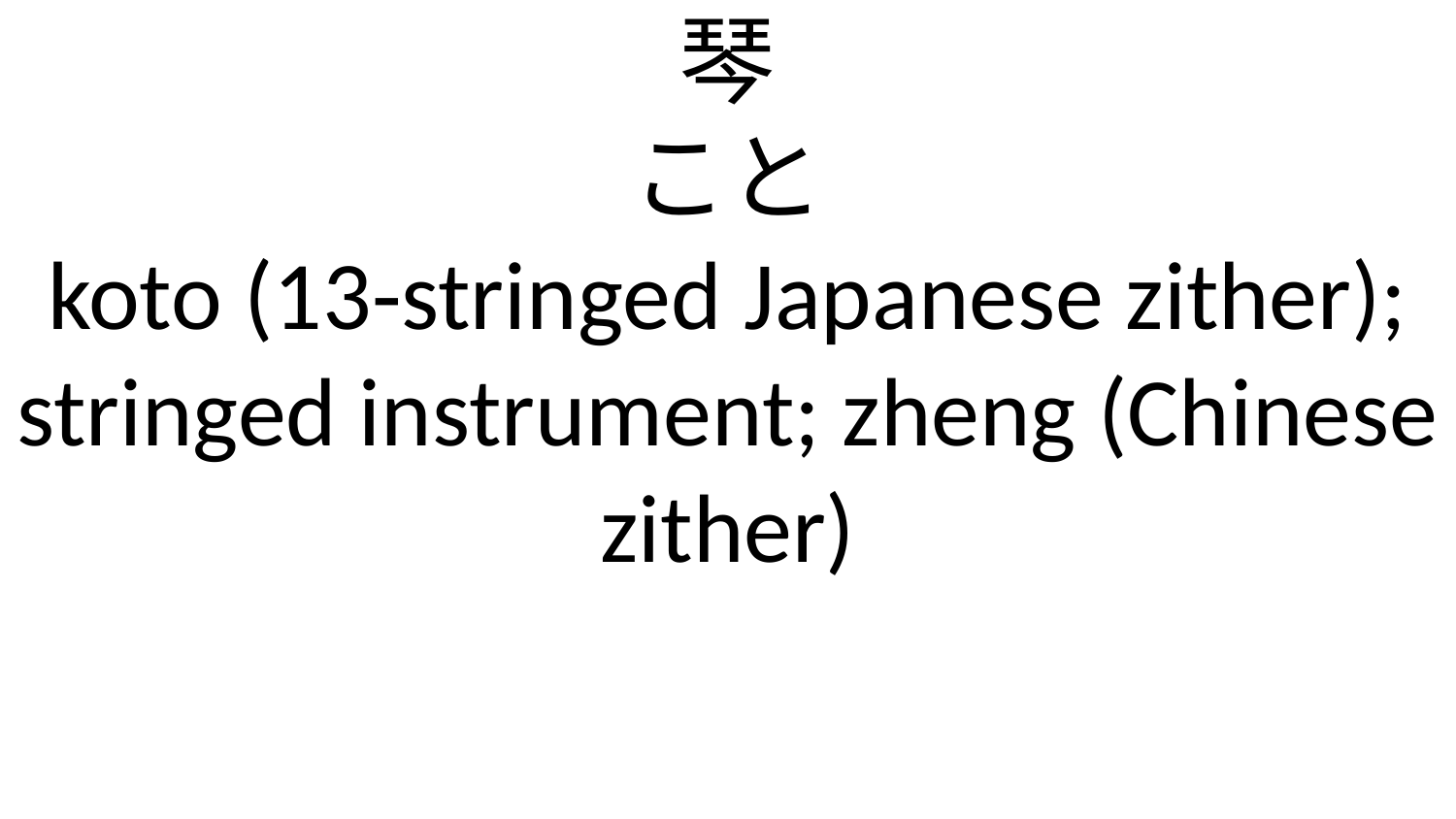

琴
こと
koto (13-stringed Japanese zither); stringed instrument; zheng (Chinese zither)